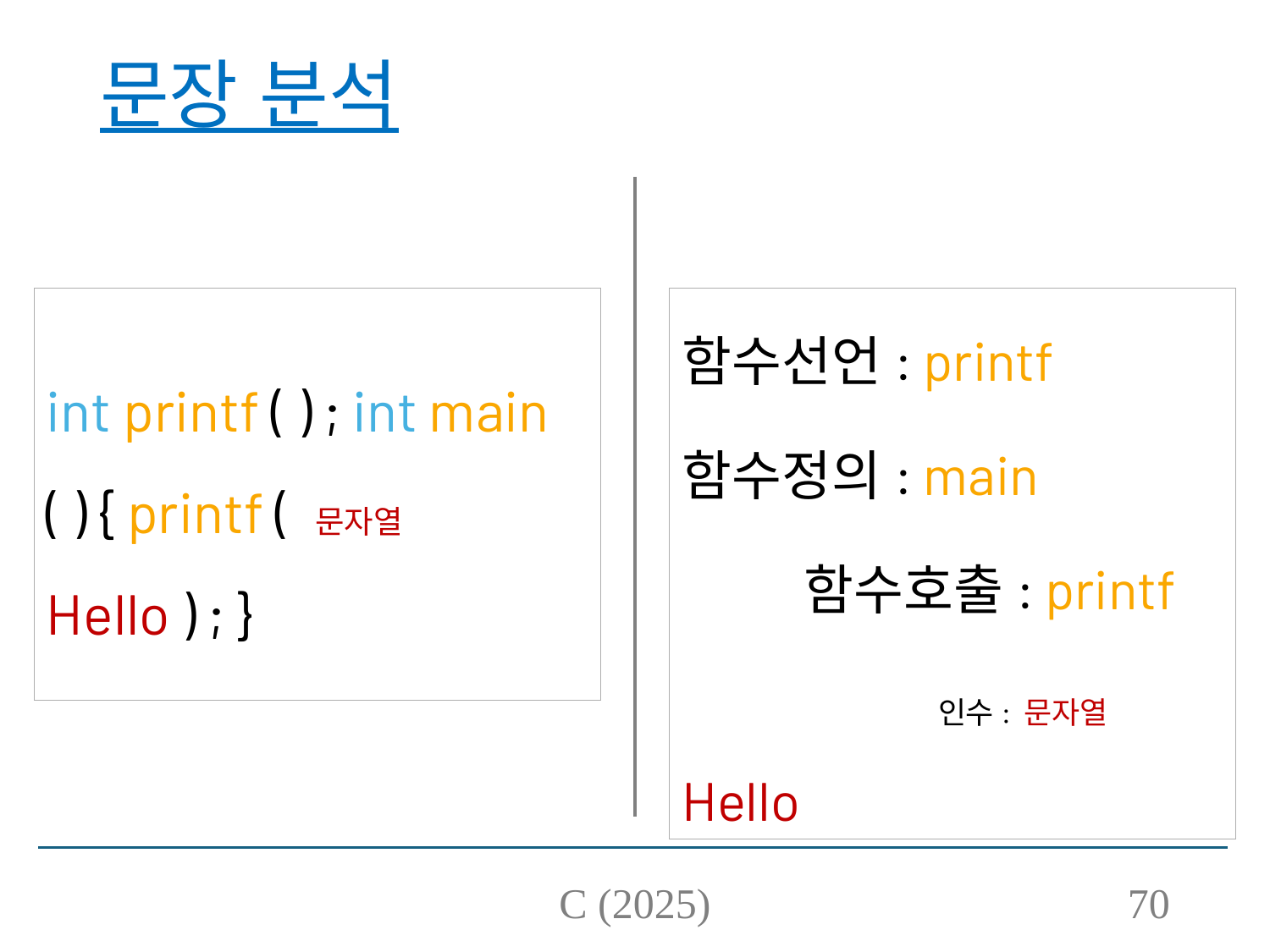

# 문장 분석
int printf ( ) ; int main ( ) { printf ( 문자열Hello ) ; }
함수선언: printf
함수정의: main
	함수호출: printf
	        인수: 문자열Hello
C (2025)
70